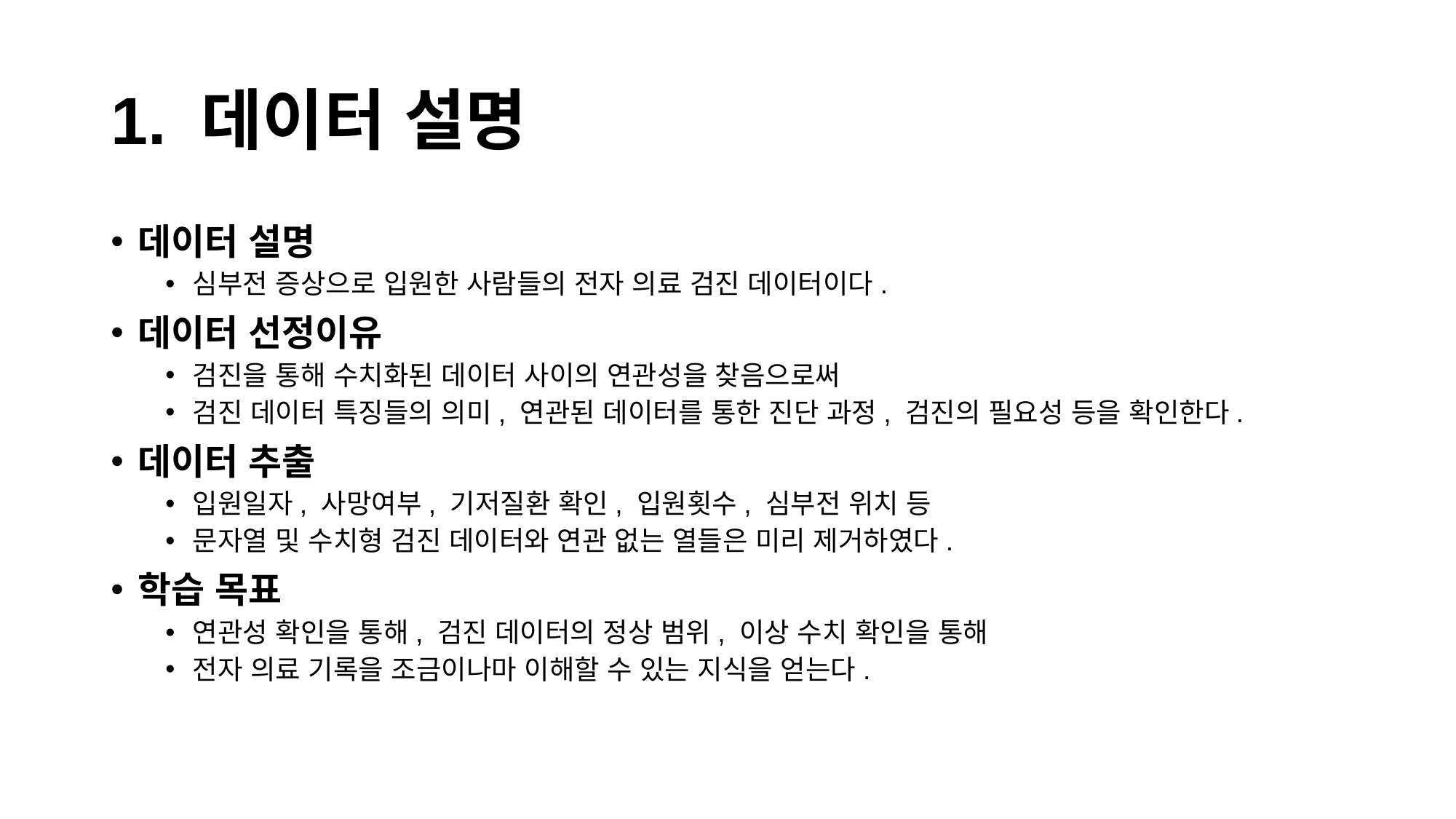

# 1. 데이터 설명
데이터 설명
심부전 증상으로 입원한 사람들의 전자 의료 검진 데이터이다.
데이터 선정이유
검진을 통해 수치화된 데이터 사이의 연관성을 찾음으로써
검진 데이터 특징들의 의미, 연관된 데이터를 통한 진단 과정, 검진의 필요성 등을 확인한다.
데이터 추출
입원일자, 사망여부, 기저질환 확인, 입원횟수, 심부전 위치 등
문자열 및 수치형 검진 데이터와 연관 없는 열들은 미리 제거하였다.
학습 목표
연관성 확인을 통해, 검진 데이터의 정상 범위, 이상 수치 확인을 통해
전자 의료 기록을 조금이나마 이해할 수 있는 지식을 얻는다.